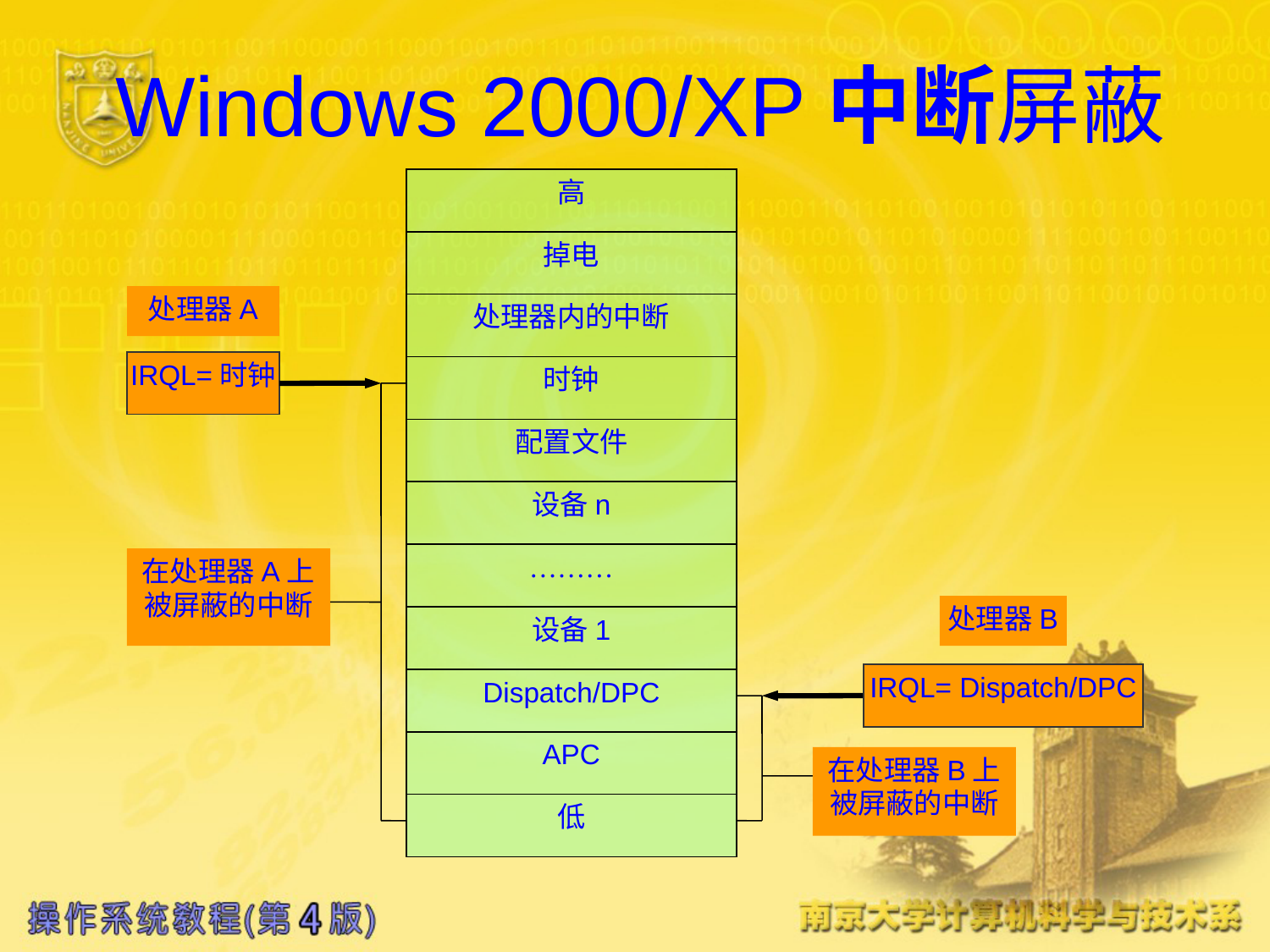

# Windows 2000/XP中断屏蔽
高
掉电
处理器A
处理器内的中断
IRQL=时钟
时钟

配置文件
设备n
………
在处理器A上
被屏蔽的中断
处理器B

设备1
IRQL= Dispatch/DPC
Dispatch/DPC

APC
在处理器B上
被屏蔽的中断

低